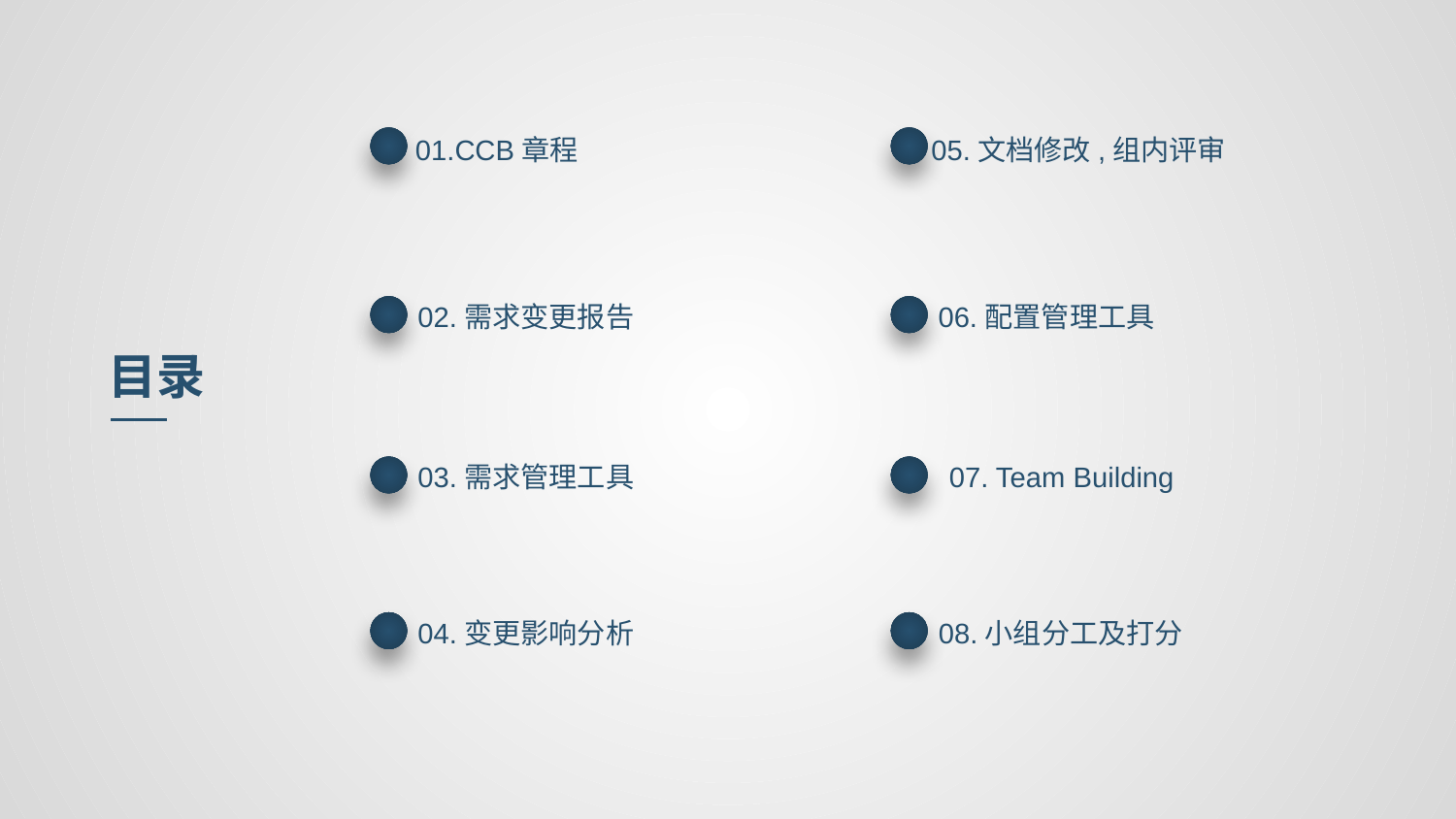

01.CCB章程
05.文档修改,组内评审

02.需求变更报告
06.配置管理工具

目录
03.需求管理工具
07. Team Building

04.变更影响分析
08.小组分工及打分